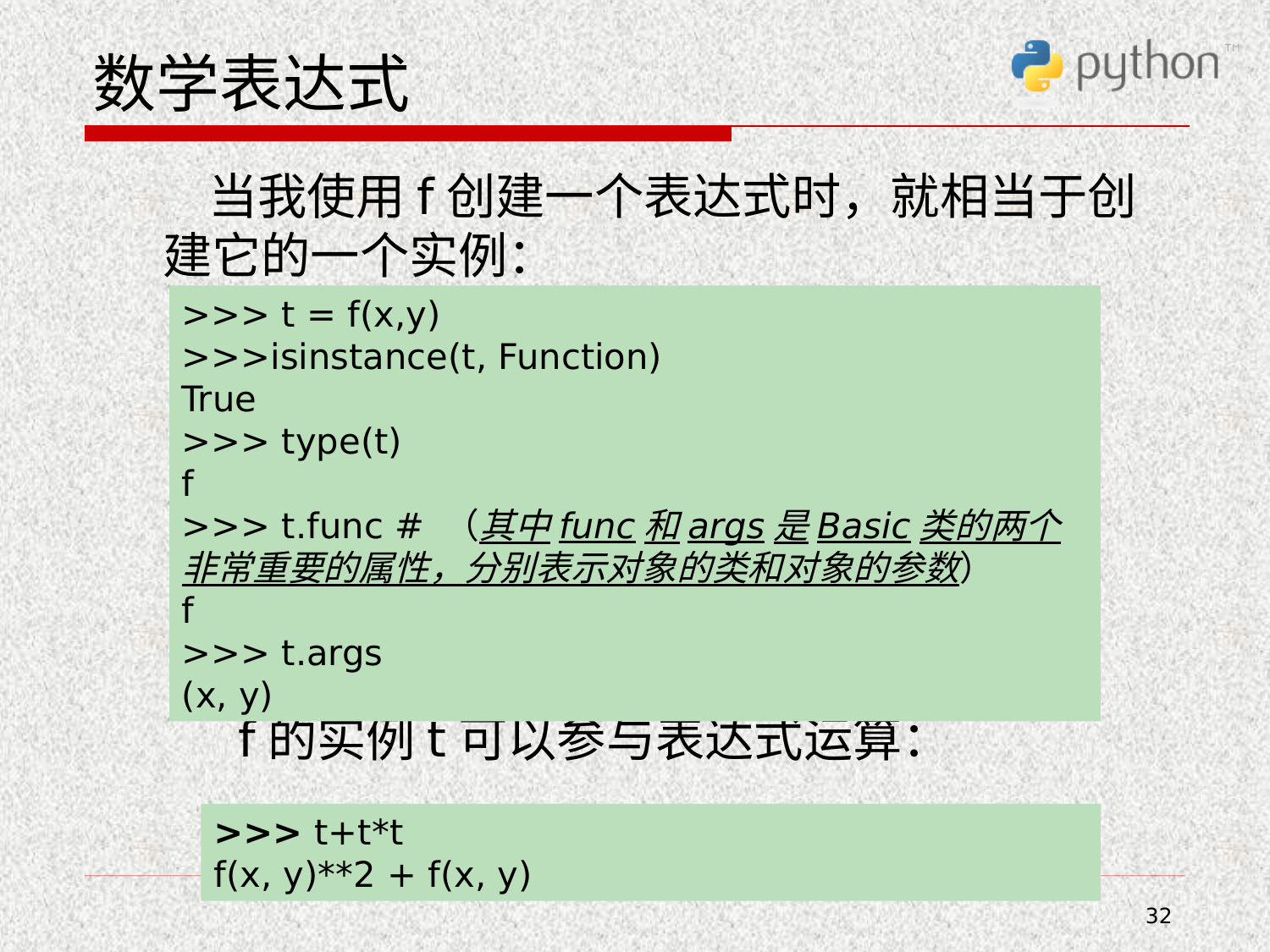

# 数学表达式
         当我使用f创建一个表达式时，就相当于创建它的一个实例：

         f的实例t可以参与表达式运算：
>>> t = f(x,y)
>>>isinstance(t, Function)
True
>>> type(t)
f
>>> t.func # （其中func和args是Basic类的两个非常重要的属性，分别表示对象的类和对象的参数）
f
>>> t.args
(x, y)
>>> t+t*t
f(x, y)**2 + f(x, y)
32